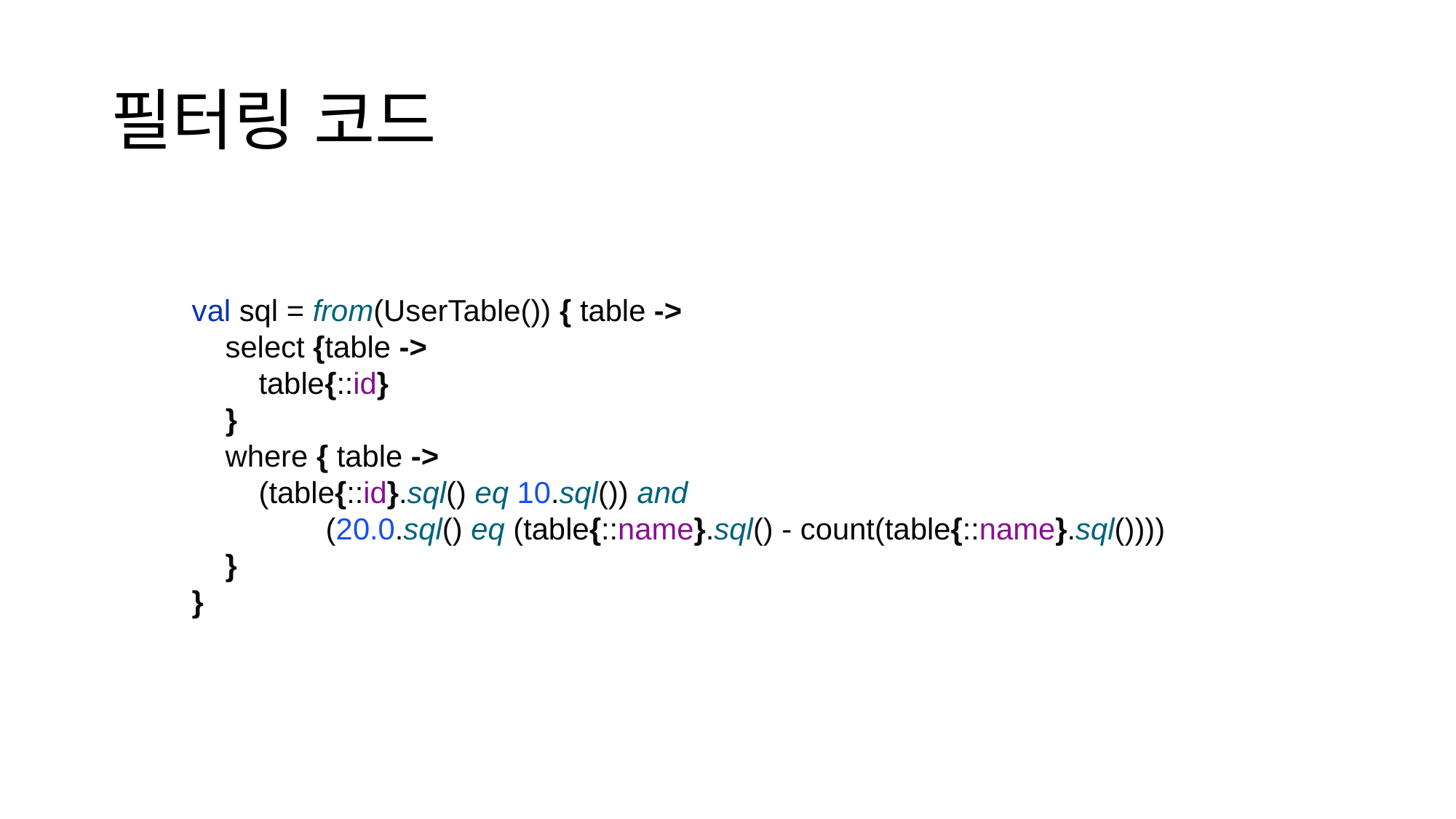

# 필터링 코드

val sql = from(UserTable()) { table ->
    select {table ->
        table{::id}
    }
    where { table ->
        (table{::id}.sql() eq 10.sql()) and
                (20.0.sql() eq (table{::name}.sql() - count(table{::name}.sql())))
    }
}